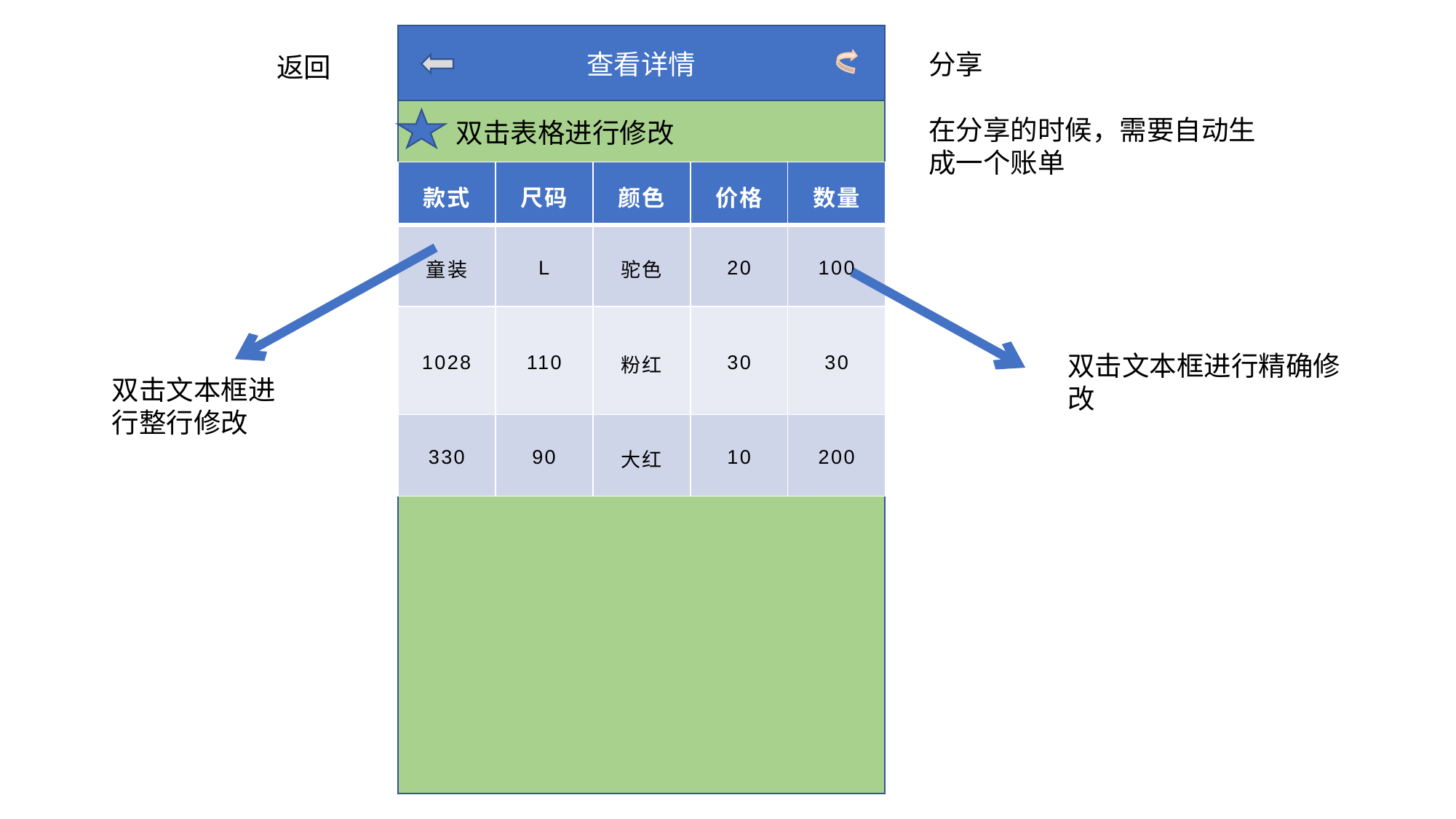

查看详情
分享

在分享的时候，需要自动生成一个账单
返回

双击表格进行修改
| 款式 | 尺码 | 颜色 | 价格 | 数量 |
| --- | --- | --- | --- | --- |
| 童装 | L | 驼色 | 20 | 100 |
| 1028 | 110 | 粉红 | 30 | 30 |
| 330 | 90 | 大红 | 10 | 200 |
双击文本框进行精确修改
双击文本框进行整行修改